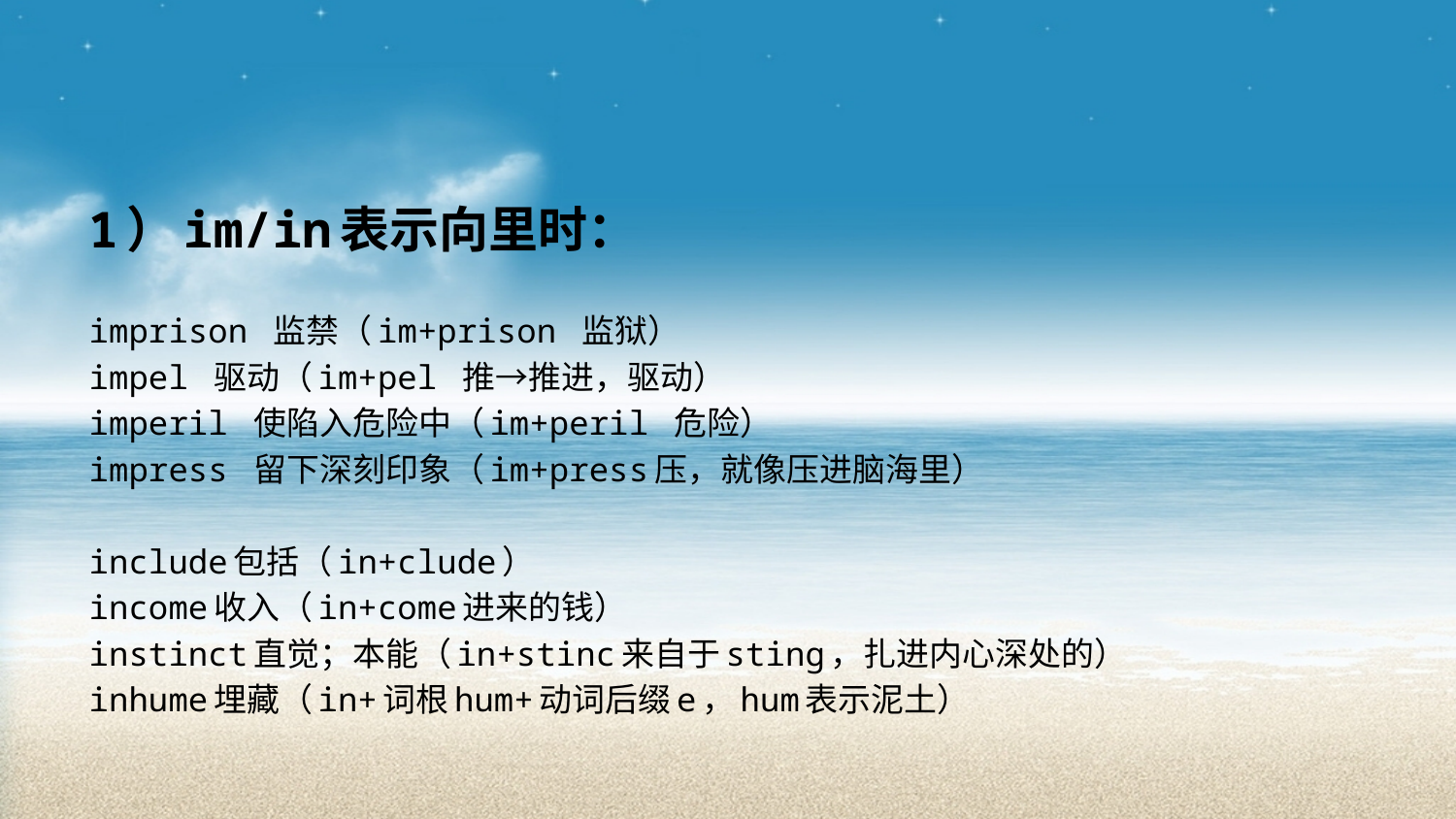

#
1）im/in表示向里时：

imprison 监禁（im+prison 监狱）
impel 驱动（im+pel 推→推进，驱动）
imperil 使陷入危险中（im+peril 危险）
impress 留下深刻印象（im+press压，就像压进脑海里）

include包括（in+clude）
income收入（in+come进来的钱）
instinct直觉；本能（in+stinc来自于sting，扎进内心深处的）
inhume埋藏（in+词根hum+动词后缀e，hum表示泥土）